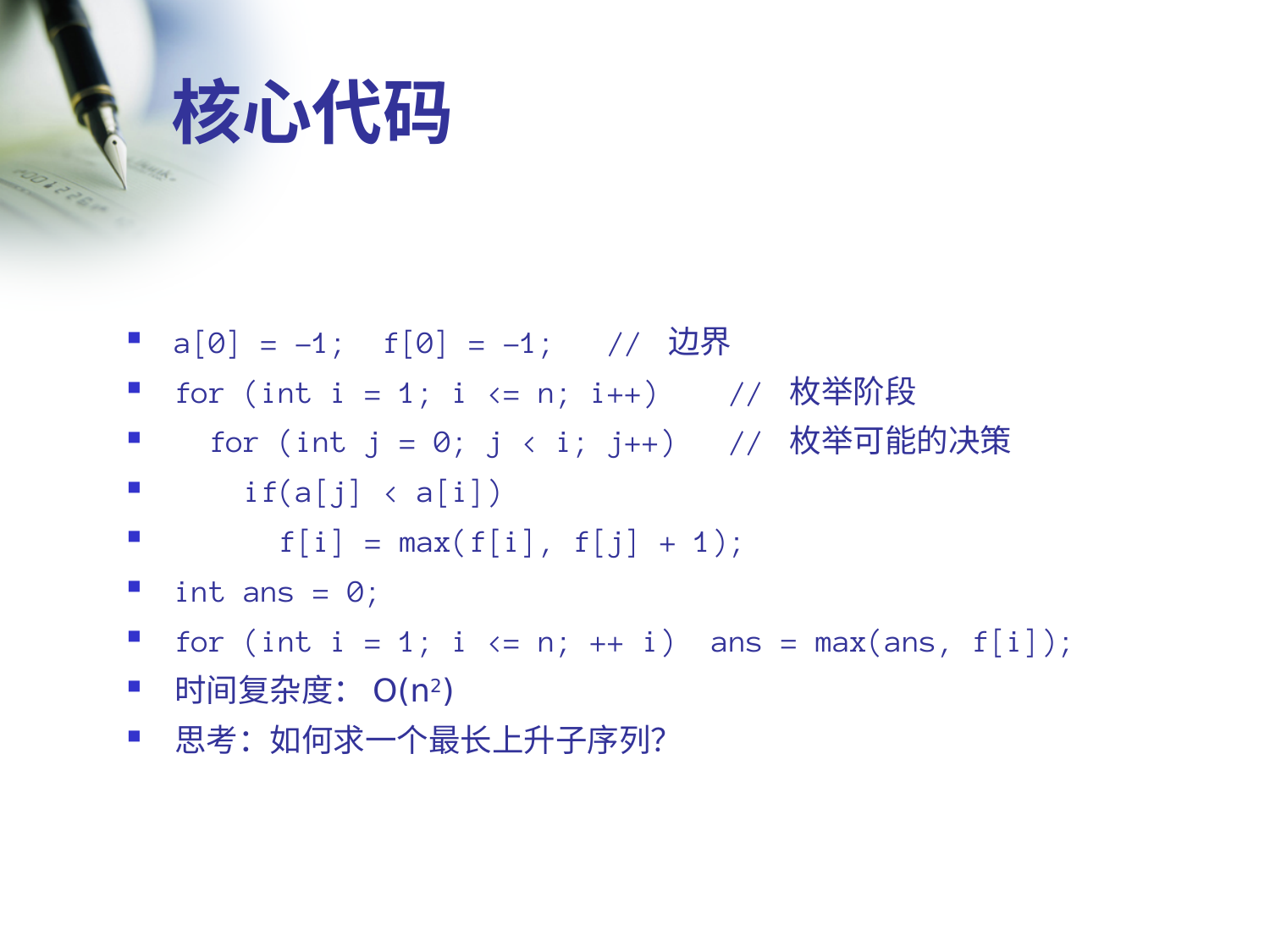

# 核心代码
a[0] = -1;  f[0] = -1;   // 边界
for (int i = 1; i <= n; i++)    // 枚举阶段
  for (int j = 0; j < i; j++)   // 枚举可能的决策
    if(a[j] < a[i])
      f[i] = max(f[i], f[j] + 1);
int ans = 0;
for (int i = 1; i <= n; ++ i)  ans = max(ans, f[i]);
时间复杂度：O(n2)
思考：如何求一个最长上升子序列？